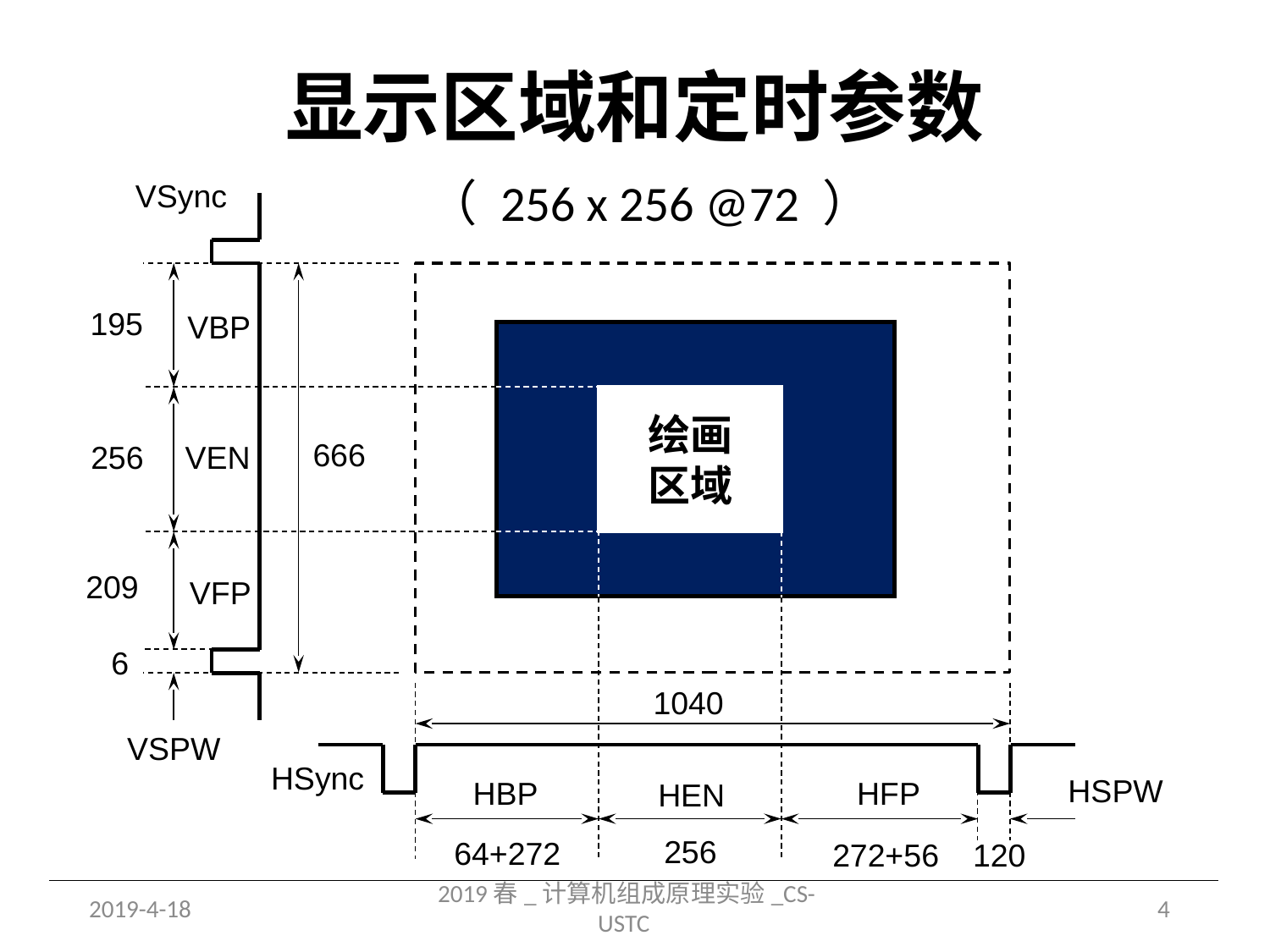

# 显示区域和定时参数
（ 256 x 256 @72 ）
VSync

绘画
区域
195
VBP
666
VEN
256
209
VFP
6
1040
VSPW
HSync
HSPW
HFP
HBP
HEN
256
64+272
272+56
120
2019-4-18
2019春_计算机组成原理实验_CS-USTC
4